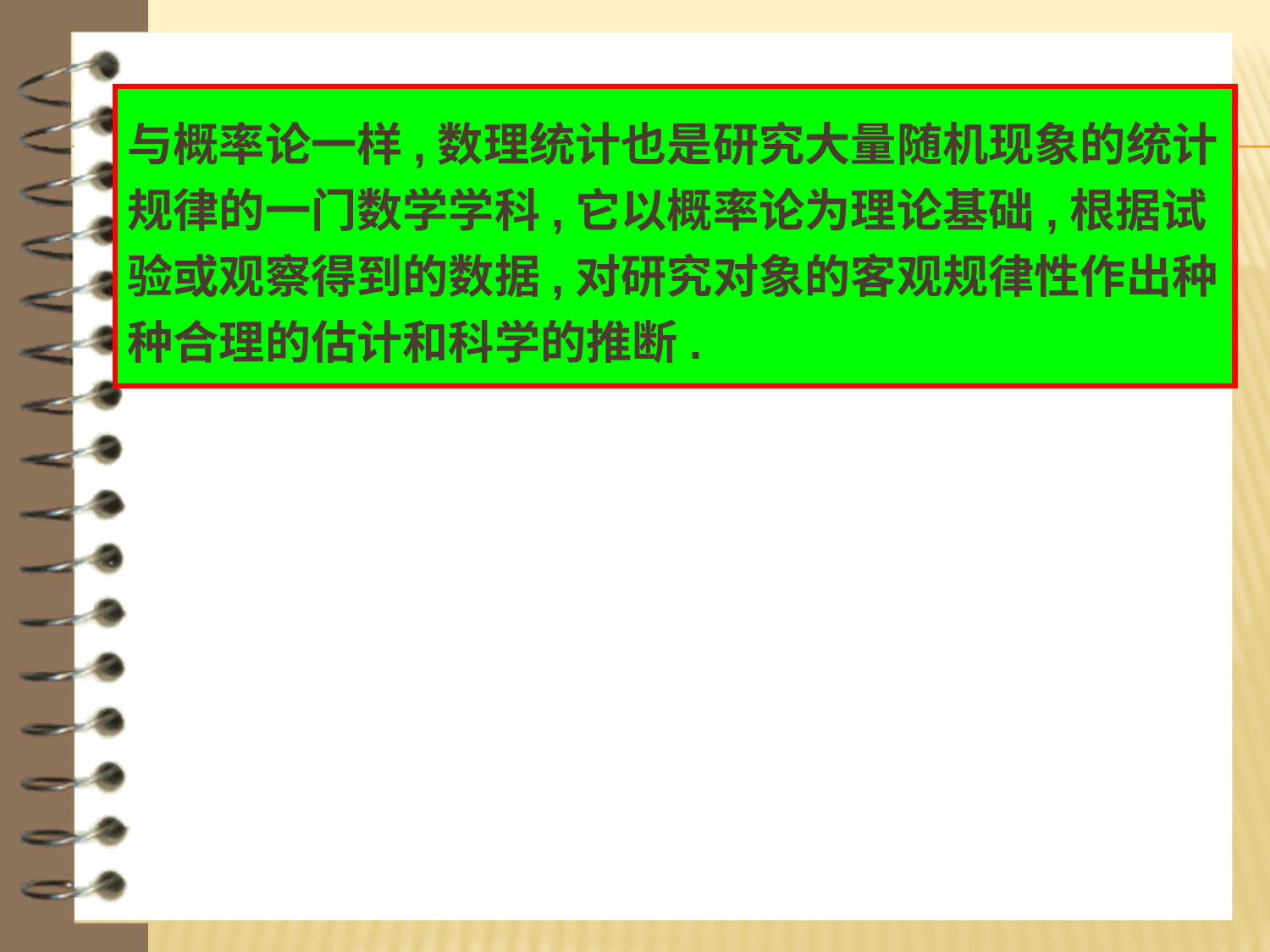

与概率论一样,数理统计也是研究大量随机现象的统计规律的一门数学学科,它以概率论为理论基础,根据试验或观察得到的数据,对研究对象的客观规律性作出种种合理的估计和科学的推断.